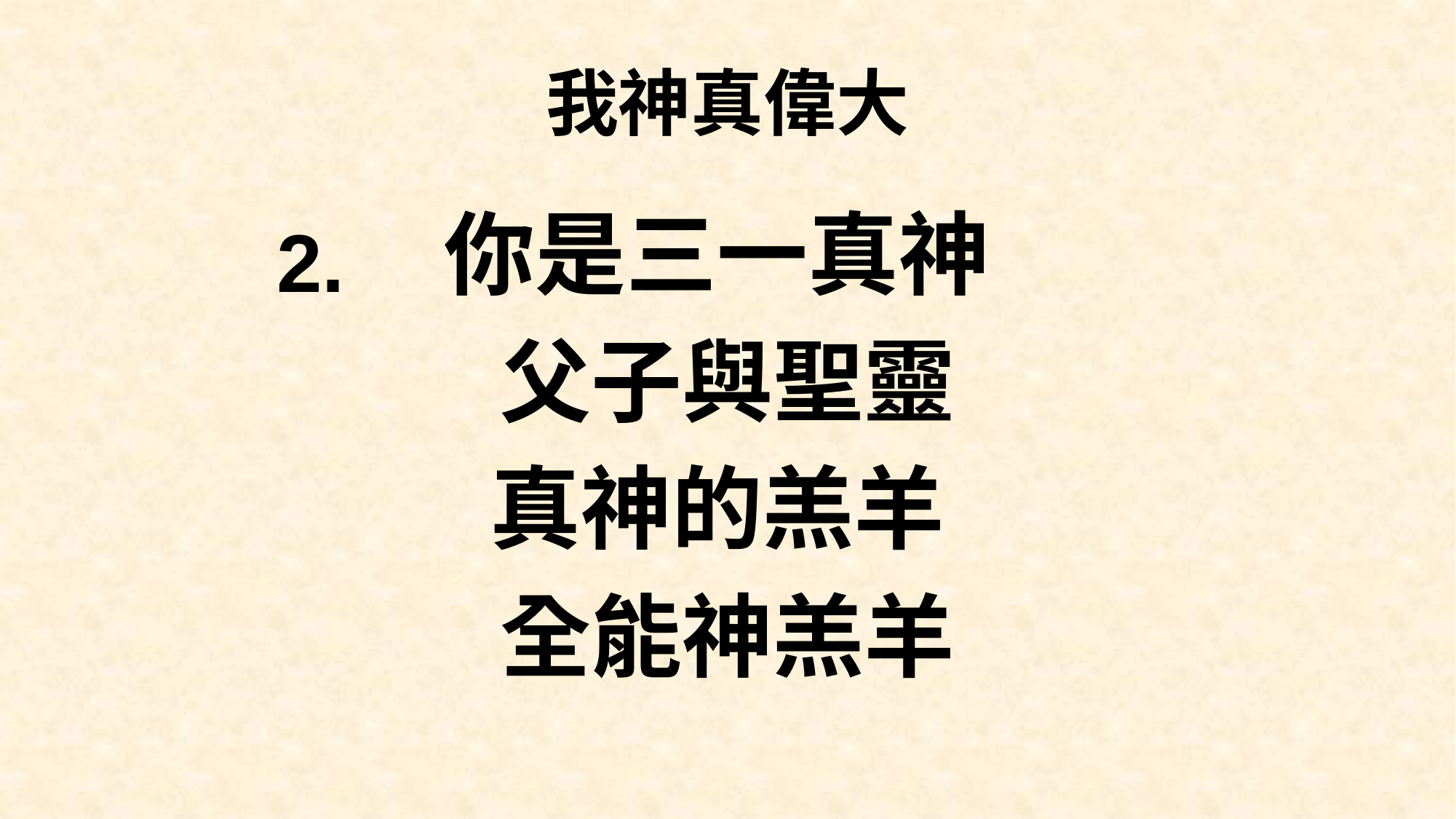

# 我神真偉大
你是三一真神
父子與聖靈
真神的羔羊
全能神羔羊
2.